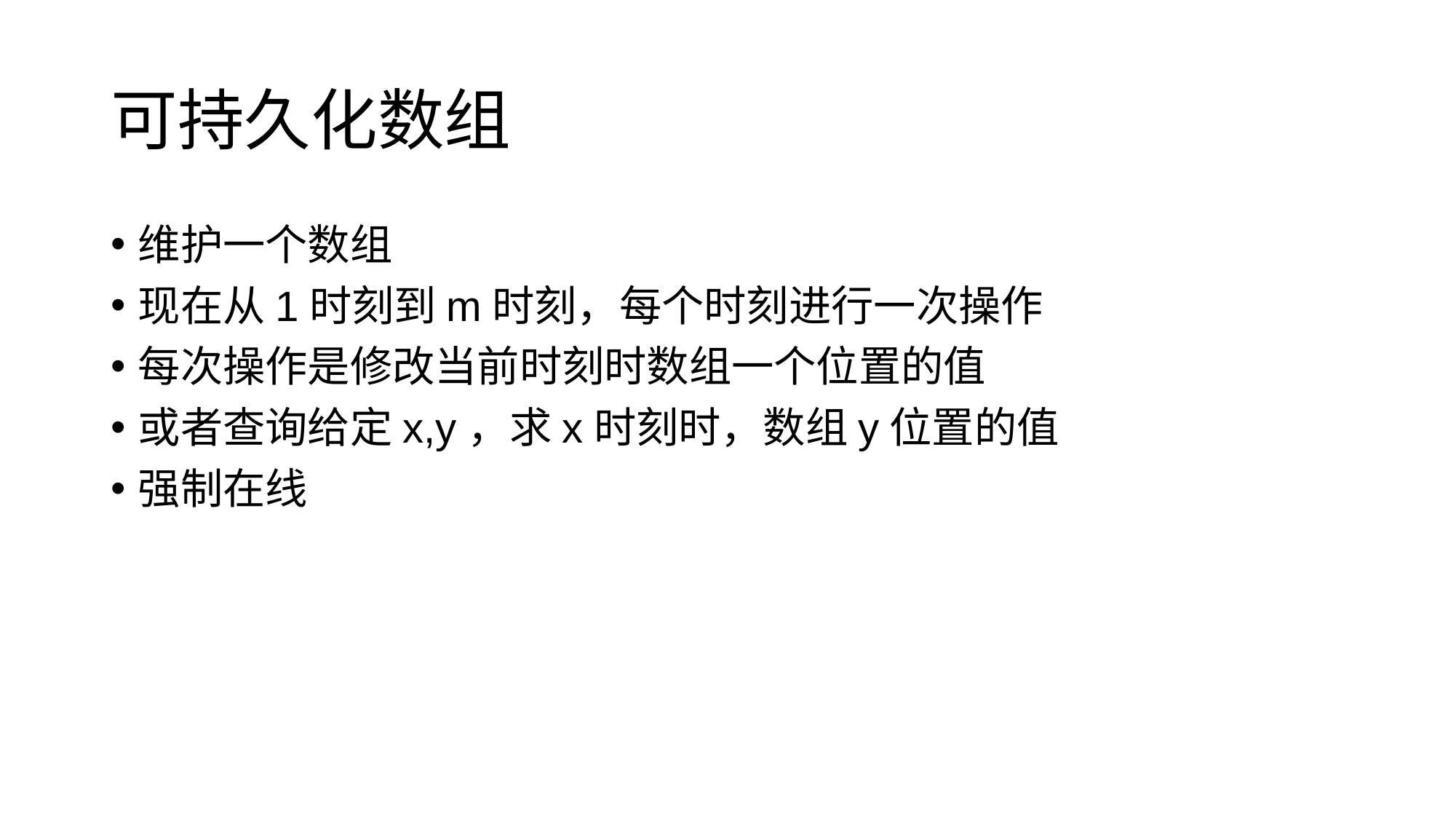

# 可持久化数组
维护一个数组
现在从1时刻到m时刻，每个时刻进行一次操作
每次操作是修改当前时刻时数组一个位置的值
或者查询给定x,y，求x时刻时，数组y位置的值
强制在线